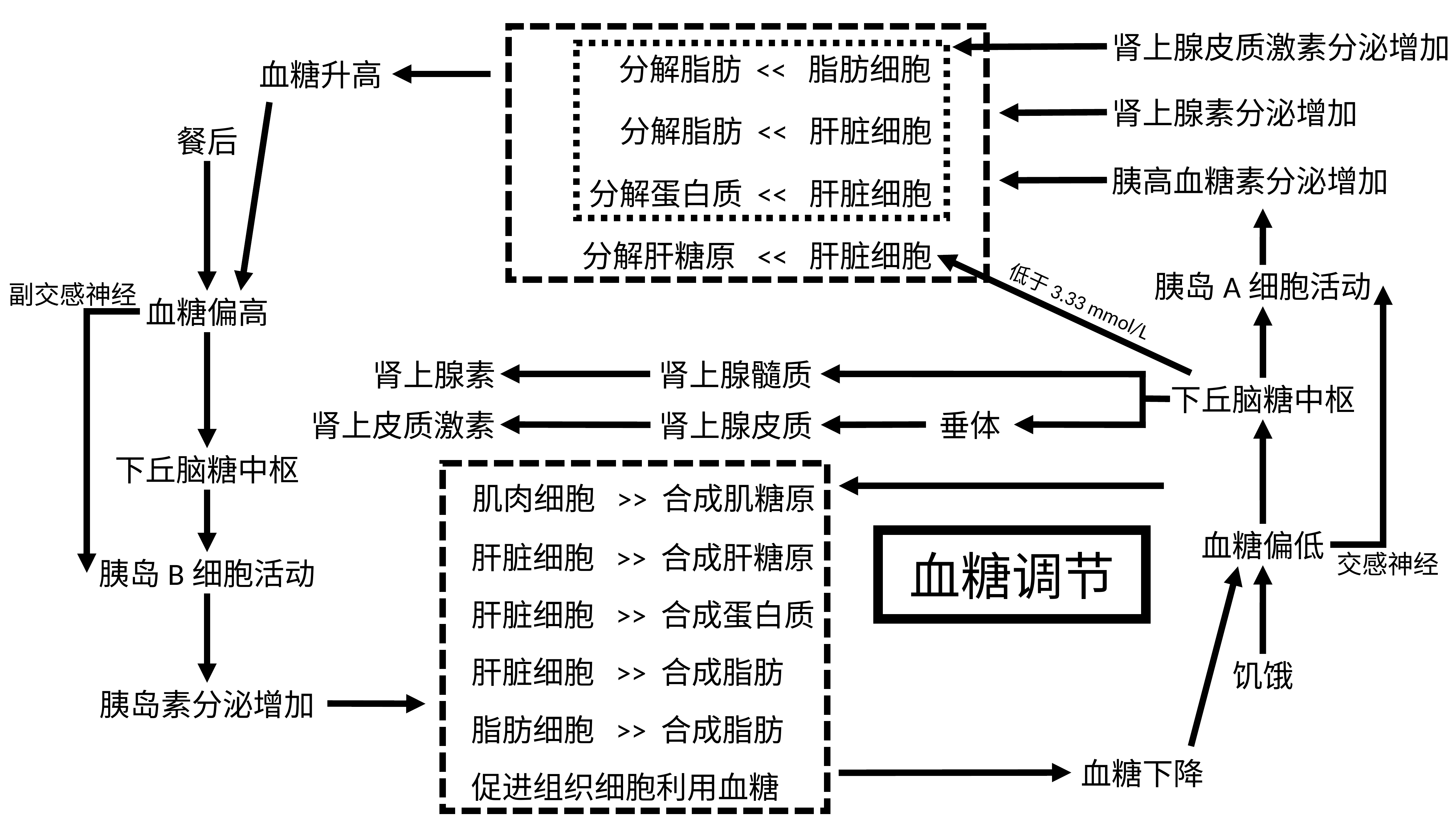

肾上腺皮质激素分泌增加

分解脂肪 <<  脂肪细胞
分解脂肪 <<  肝脏细胞
分解蛋白质 <<  肝脏细胞
分解肝糖原  <<  肝脏细胞

血糖升高
肾上腺素分泌增加
餐后
胰高血糖素分泌增加
胰岛A细胞活动
副交感神经
低于3.33 mmol/L
血糖偏高
肾上腺素
肾上腺髓质
下丘脑糖中枢
肾上皮质激素
垂体
肾上腺皮质
下丘脑糖中枢

肌肉细胞  >> 合成肌糖原
肝脏细胞  >> 合成肝糖原
肝脏细胞  >> 合成蛋白质
肝脏细胞  >> 合成脂肪
脂肪细胞  >> 合成脂肪
促进组织细胞利用血糖
血糖偏低
血糖调节
交感神经
胰岛B细胞活动
饥饿
胰岛素分泌增加
血糖下降